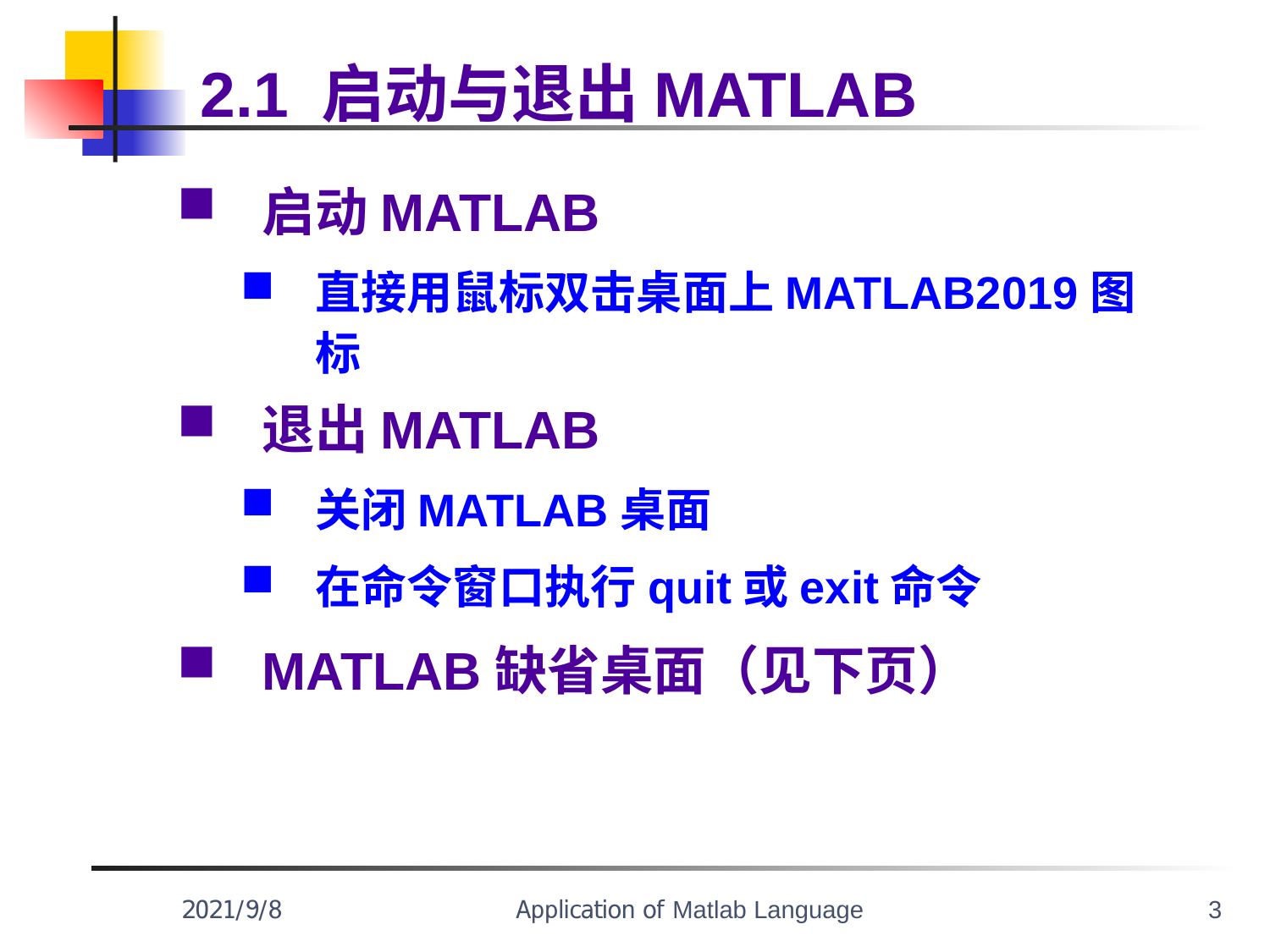

# 2.1 启动与退出MATLAB
启动MATLAB
直接用鼠标双击桌面上MATLAB2019图标
退出MATLAB
关闭MATLAB桌面
在命令窗口执行quit或exit命令
MATLAB缺省桌面（见下页）

 2021/9/8
Application of Matlab Language
3